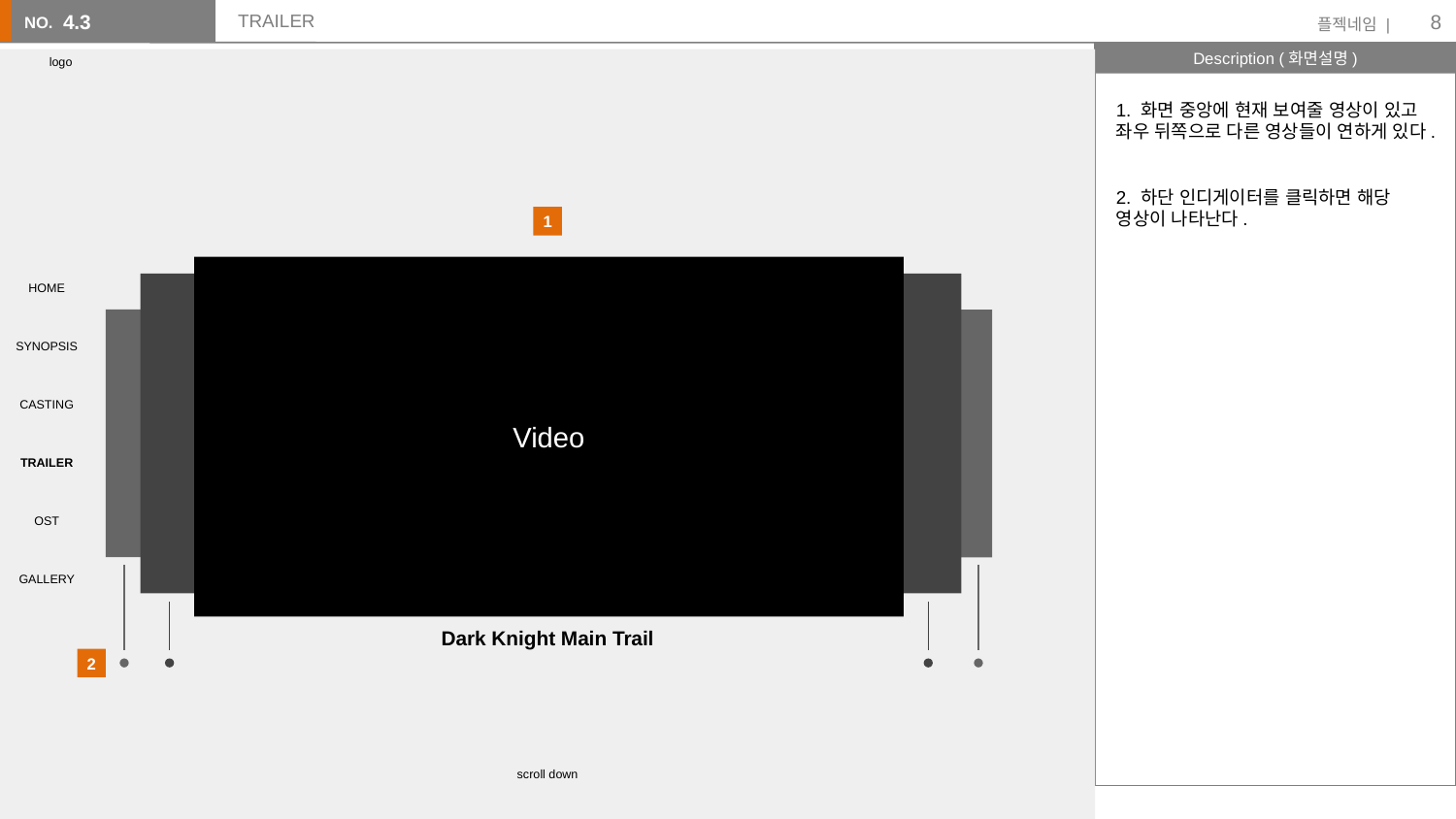

8
4.3
# TRAILER
logo

1. 화면 중앙에 현재 보여줄 영상이 있고 좌우 뒤쪽으로 다른 영상들이 연하게 있다.

2. 하단 인디게이터를 클릭하면 해당 영상이 나타난다.
HOME

  SYNOPSIS

CASTING

TRAILER

OST

GALLERY
1
Video

Dark Knight Main Trail
2

scroll down